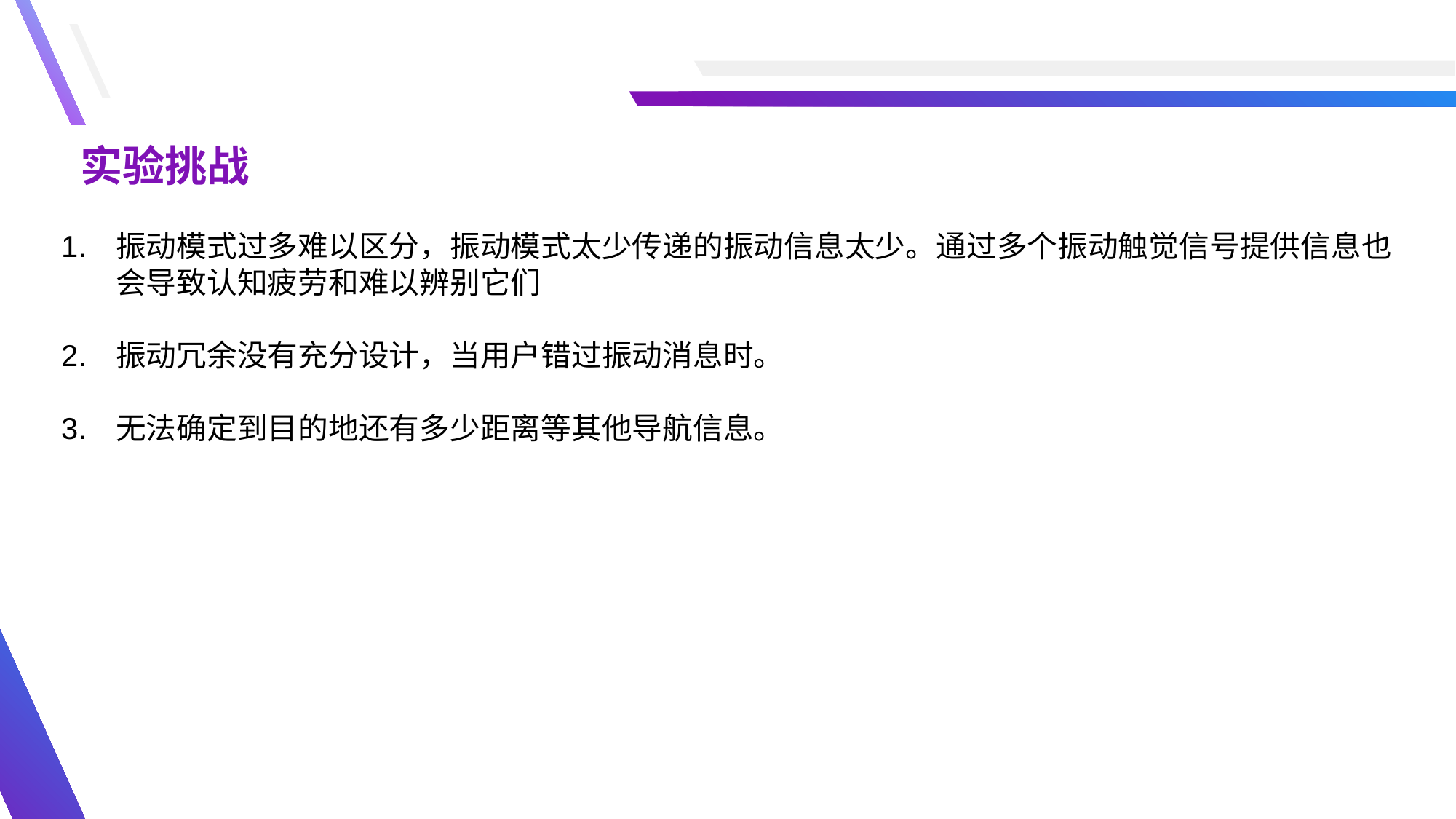

实验挑战
振动模式过多难以区分，振动模式太少传递的振动信息太少。通过多个振动触觉信号提供信息也会导致认知疲劳和难以辨别它们

振动冗余没有充分设计，当用户错过振动消息时。

无法确定到目的地还有多少距离等其他导航信息。